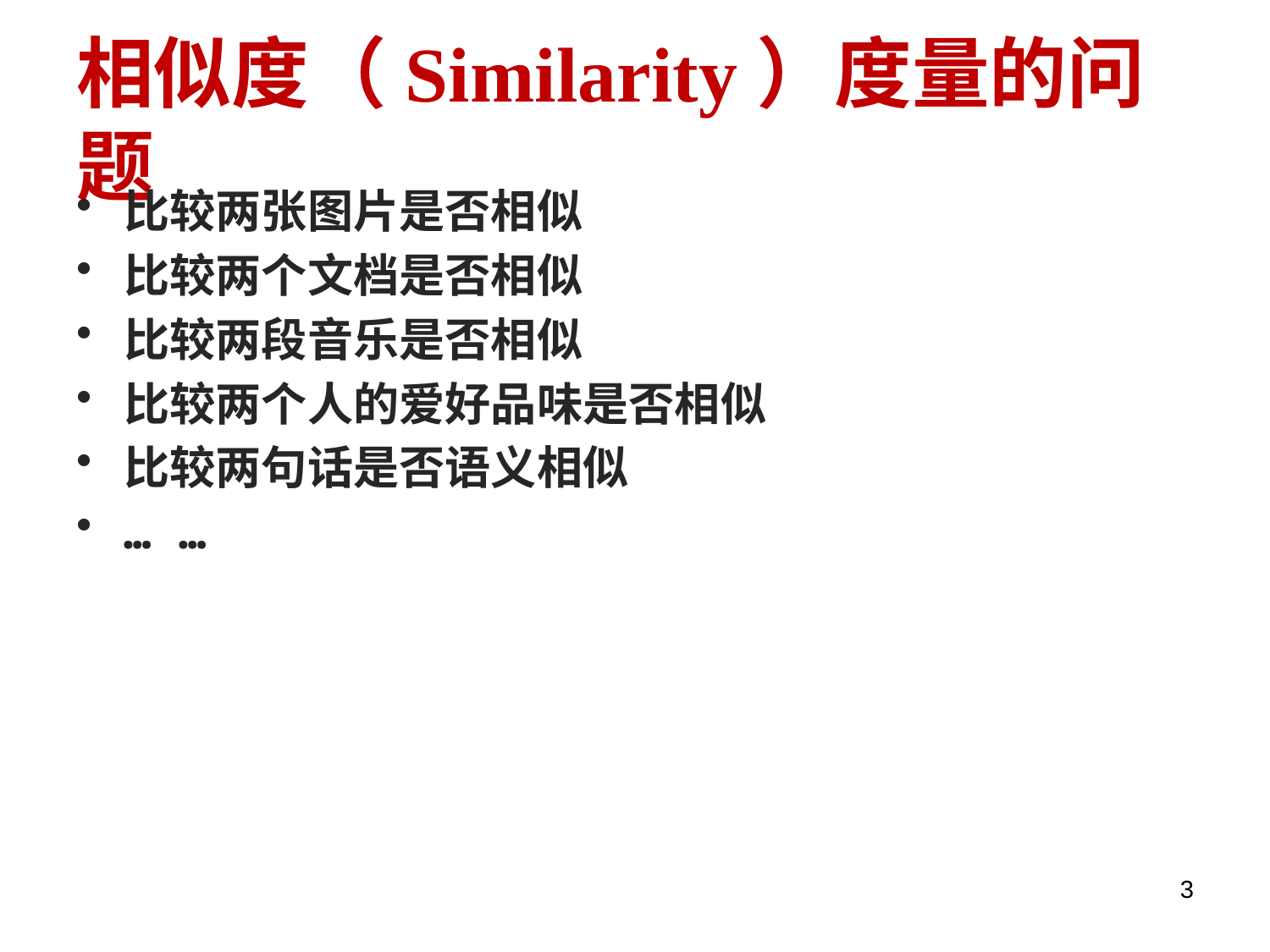

# 相似度（Similarity）度量的问题
比较两张图片是否相似
比较两个文档是否相似
比较两段音乐是否相似
比较两个人的爱好品味是否相似
比较两句话是否语义相似
… …

3